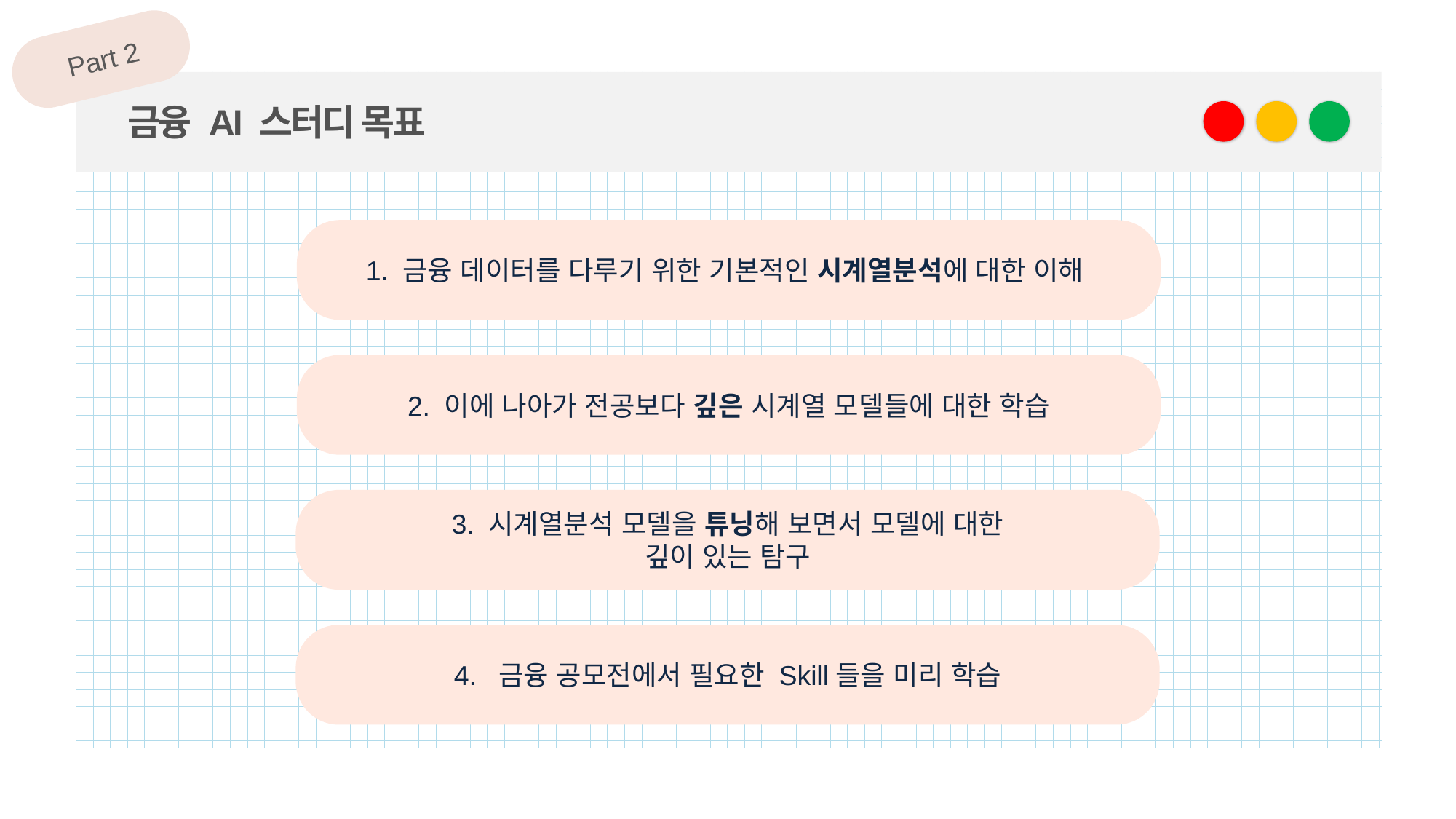

Part 2

금융 AI 스터디 목표

1. 금융 데이터를 다루기 위한 기본적인 시계열분석에 대한 이해
2. 이에 나아가 전공보다 깊은 시계열 모델들에 대한 학습
 3. 시계열분석 모델을 튜닝해 보면서 모델에 대한
깊이 있는 탐구
4.  금융 공모전에서 필요한 Skill들을 미리 학습